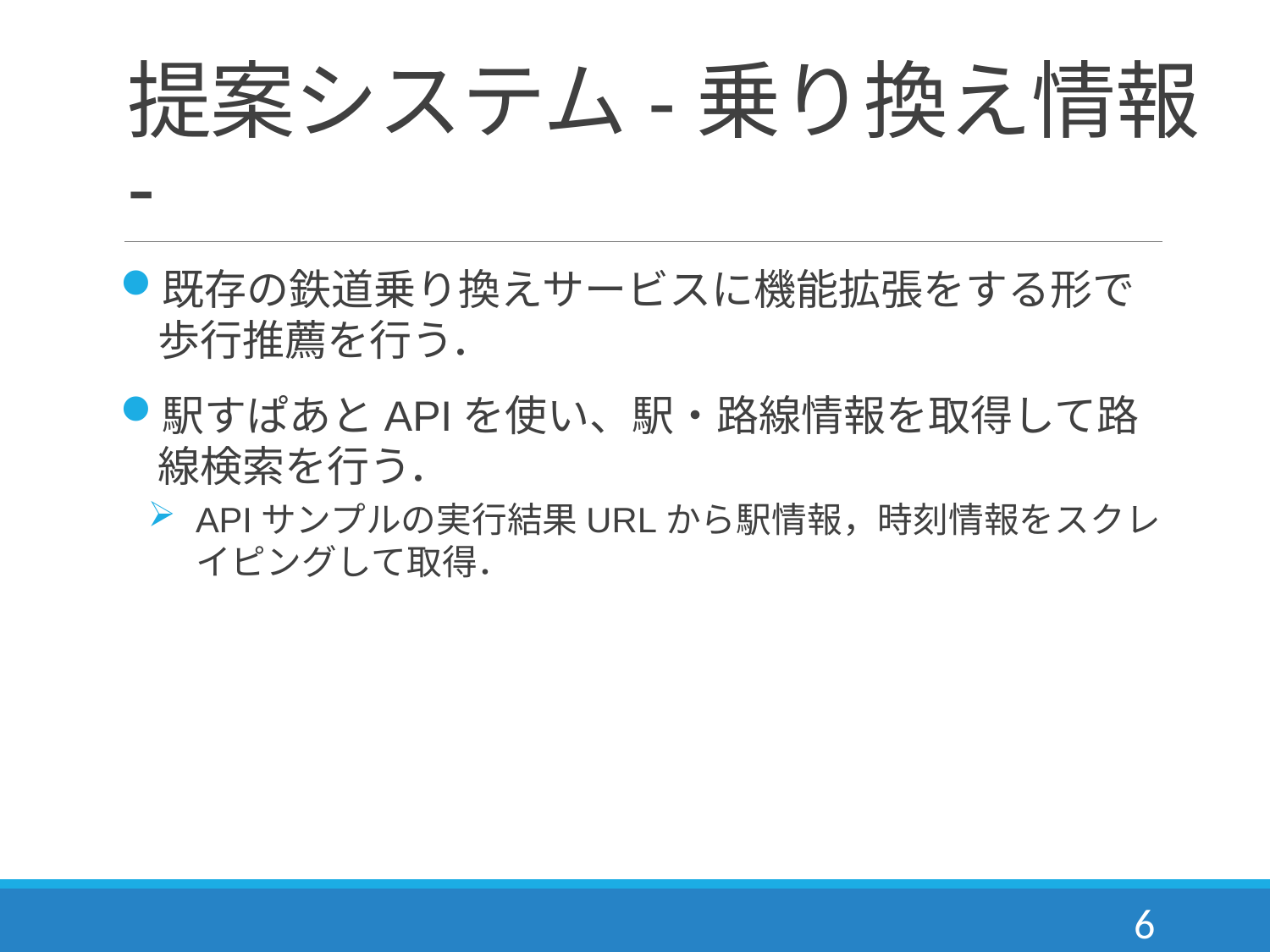

# 提案システム-乗り換え情報-
既存の鉄道乗り換えサービスに機能拡張をする形で歩行推薦を行う．
駅すぱあとAPIを使い、駅・路線情報を取得して路線検索を行う．
APIサンプルの実行結果URLから駅情報，時刻情報をスクレイピングして取得．
6